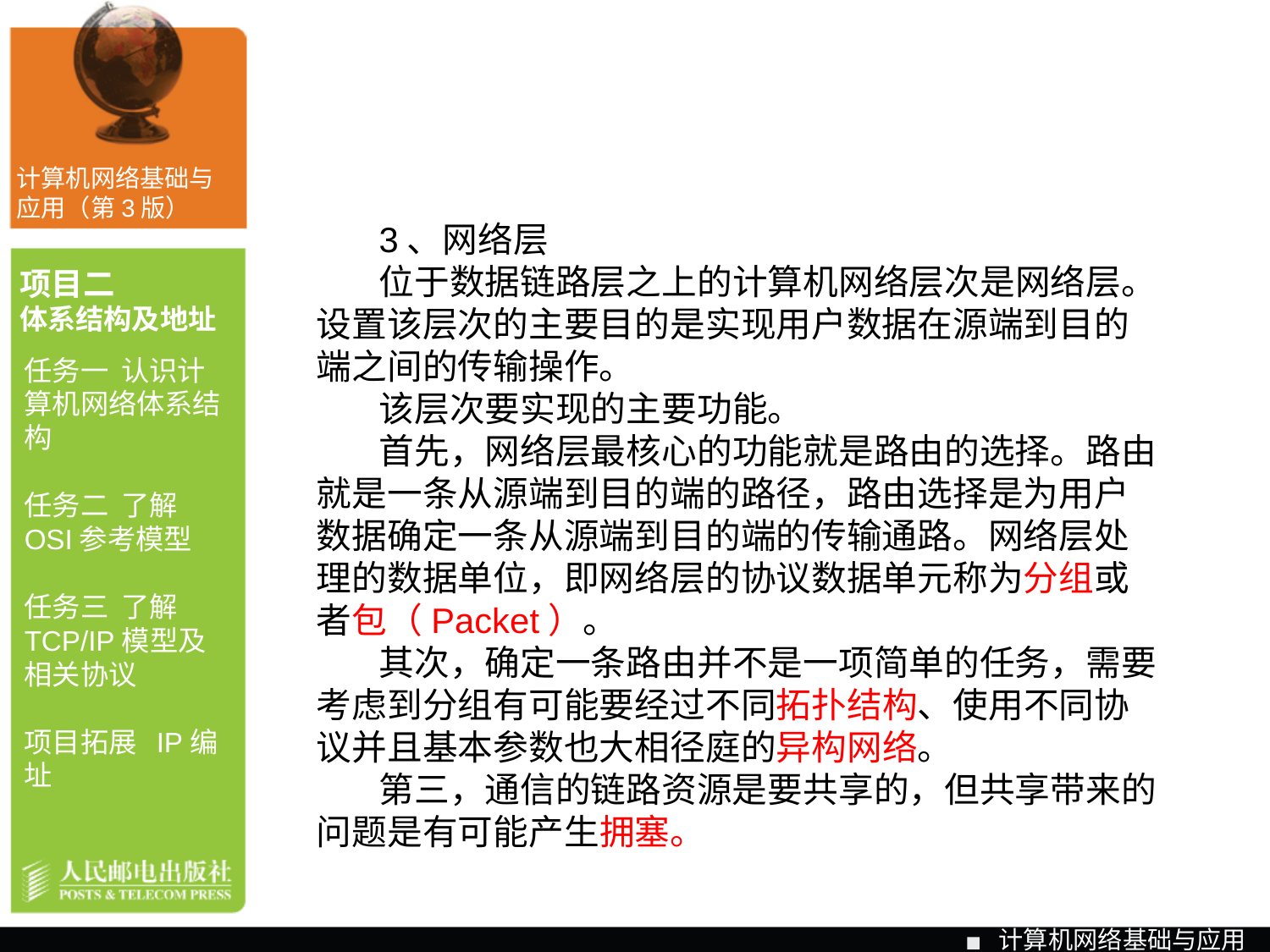

计算机网络基础与应用（第3版）
3、网络层
位于数据链路层之上的计算机网络层次是网络层。设置该层次的主要目的是实现用户数据在源端到目的端之间的传输操作。
该层次要实现的主要功能。
首先，网络层最核心的功能就是路由的选择。路由就是一条从源端到目的端的路径，路由选择是为用户数据确定一条从源端到目的端的传输通路。网络层处理的数据单位，即网络层的协议数据单元称为分组或者包（Packet）。
其次，确定一条路由并不是一项简单的任务，需要考虑到分组有可能要经过不同拓扑结构、使用不同协议并且基本参数也大相径庭的异构网络。
第三，通信的链路资源是要共享的，但共享带来的问题是有可能产生拥塞。
项目二
体系结构及地址
任务一  认识计算机网络体系结构

任务二  了解OSI参考模型

任务三  了解TCP/IP模型及相关协议

项目拓展  IP编址

计算机网络基础与应用